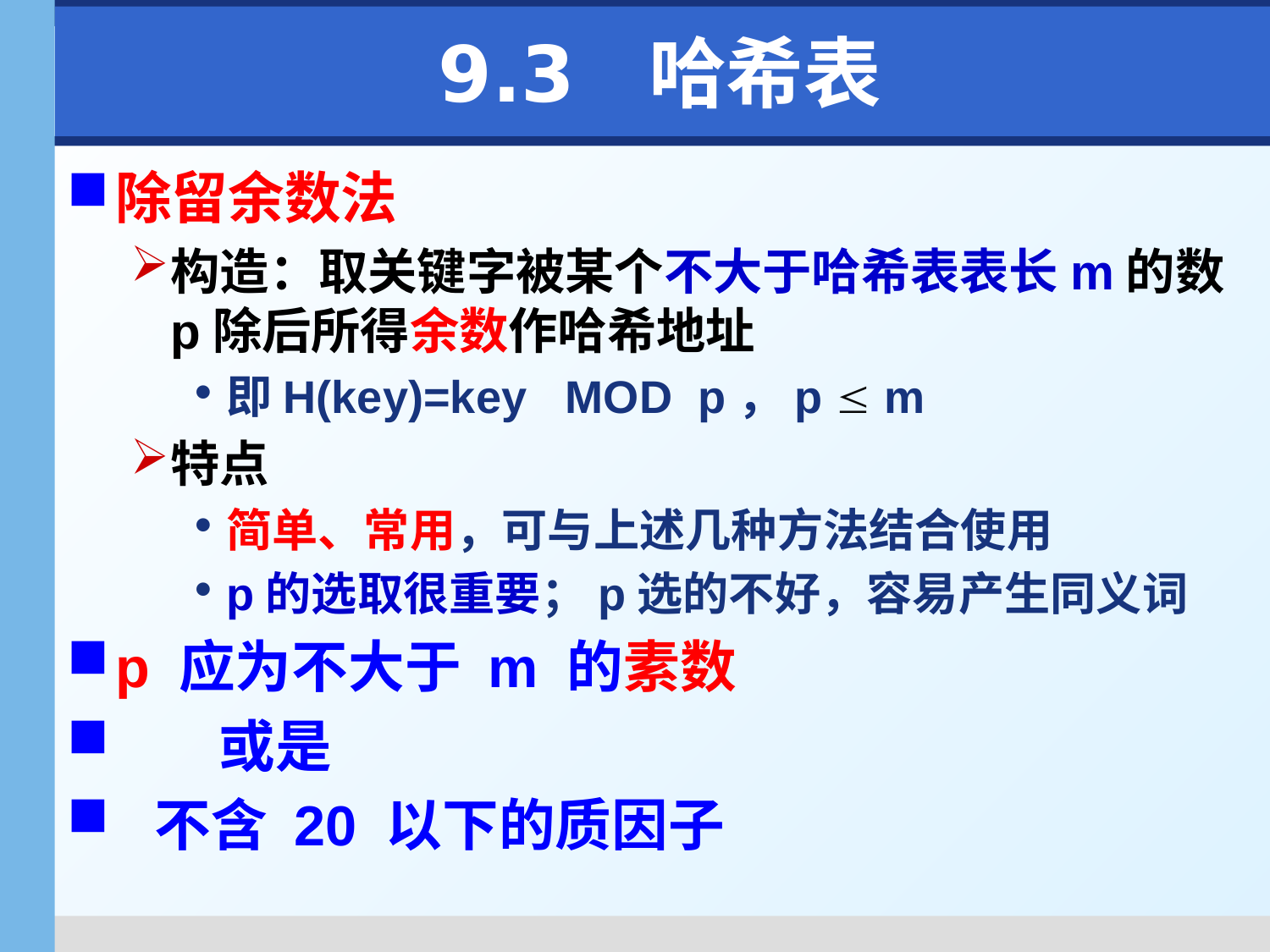

# 9.3  哈希表
除留余数法
构造：取关键字被某个不大于哈希表表长m的数p除后所得余数作哈希地址
即H(key)=key   MOD  p，p ≤ m
特点
简单、常用，可与上述几种方法结合使用
p的选取很重要；p选的不好，容易产生同义词
p 应为不大于 m 的素数
       或是
  不含 20 以下的质因子